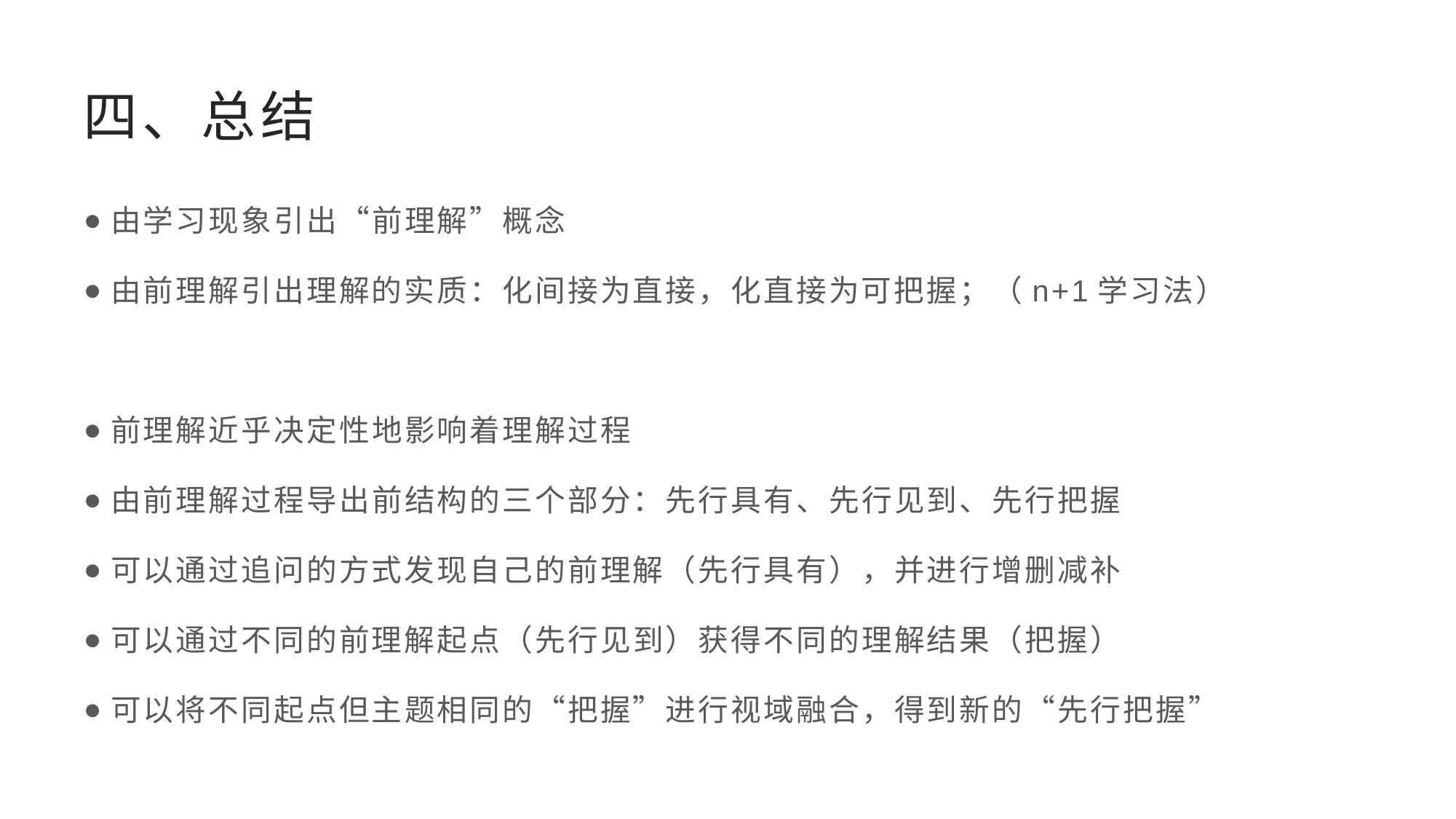

# 四、总结
由学习现象引出“前理解”概念
由前理解引出理解的实质：化间接为直接，化直接为可把握；（n+1学习法）

前理解近乎决定性地影响着理解过程
由前理解过程导出前结构的三个部分：先行具有、先行见到、先行把握
可以通过追问的方式发现自己的前理解（先行具有），并进行增删减补
可以通过不同的前理解起点（先行见到）获得不同的理解结果（把握）
可以将不同起点但主题相同的“把握”进行视域融合，得到新的“先行把握”